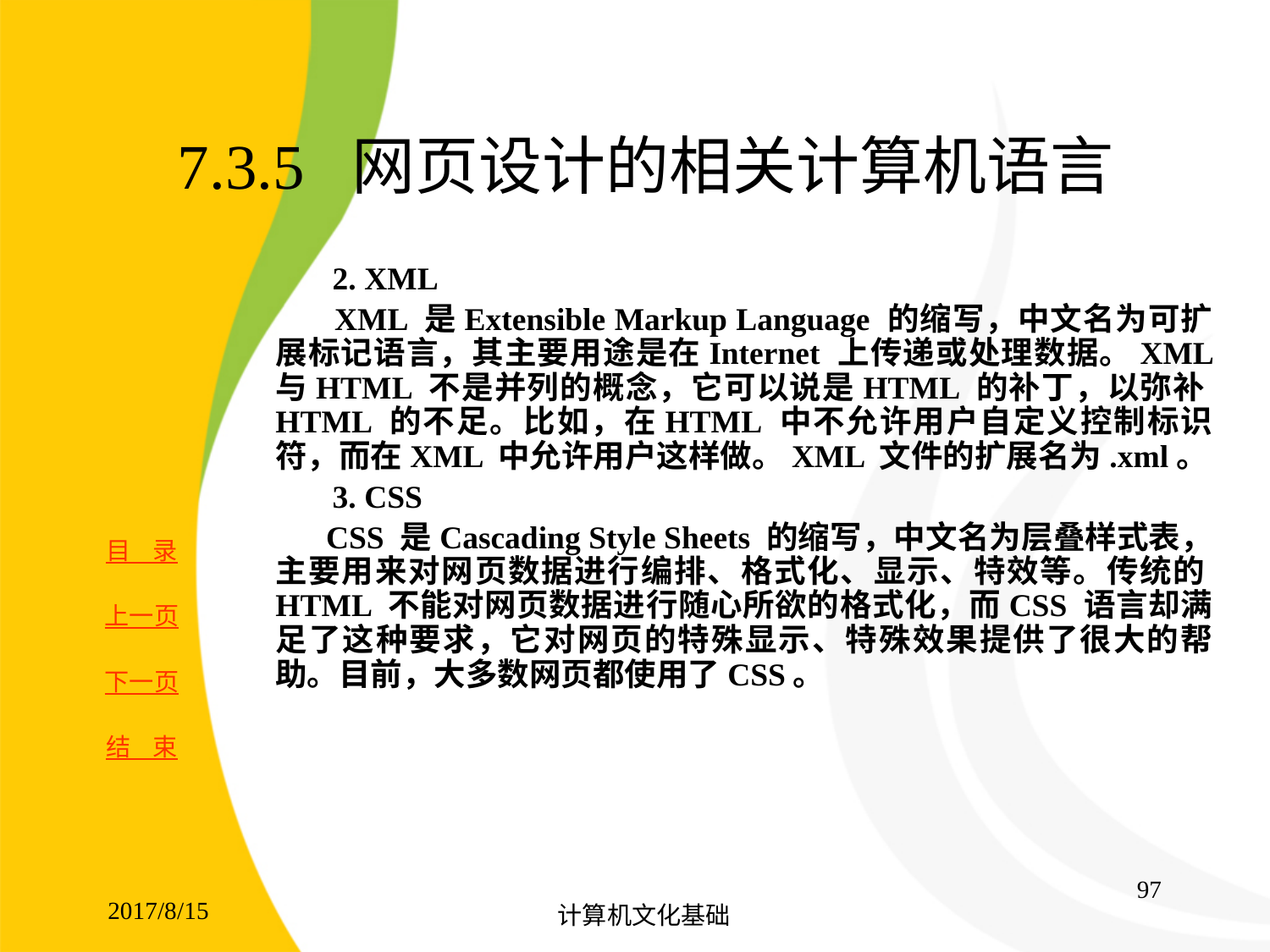

# 7.3.5  网页设计的相关计算机语言
	            2. XML
            XML 是Extensible Markup Language 的缩写，中文名为可扩展标记语言，其主要用途是在Internet 上传递或处理数据。XML 与HTML 不是并列的概念，它可以说是HTML 的补丁，以弥补HTML 的不足。比如，在HTML 中不允许用户自定义控制标识符，而在XML 中允许用户这样做。XML 文件的扩展名为.xml。
             3. CSS
            CSS 是Cascading Style Sheets 的缩写，中文名为层叠样式表，主要用来对网页数据进行编排、格式化、显示、特效等。传统的HTML 不能对网页数据进行随心所欲的格式化，而CSS 语言却满足了这种要求，它对网页的特殊显示、特殊效果提供了很大的帮助。目前，大多数网页都使用了CSS。
97
2017/8/15